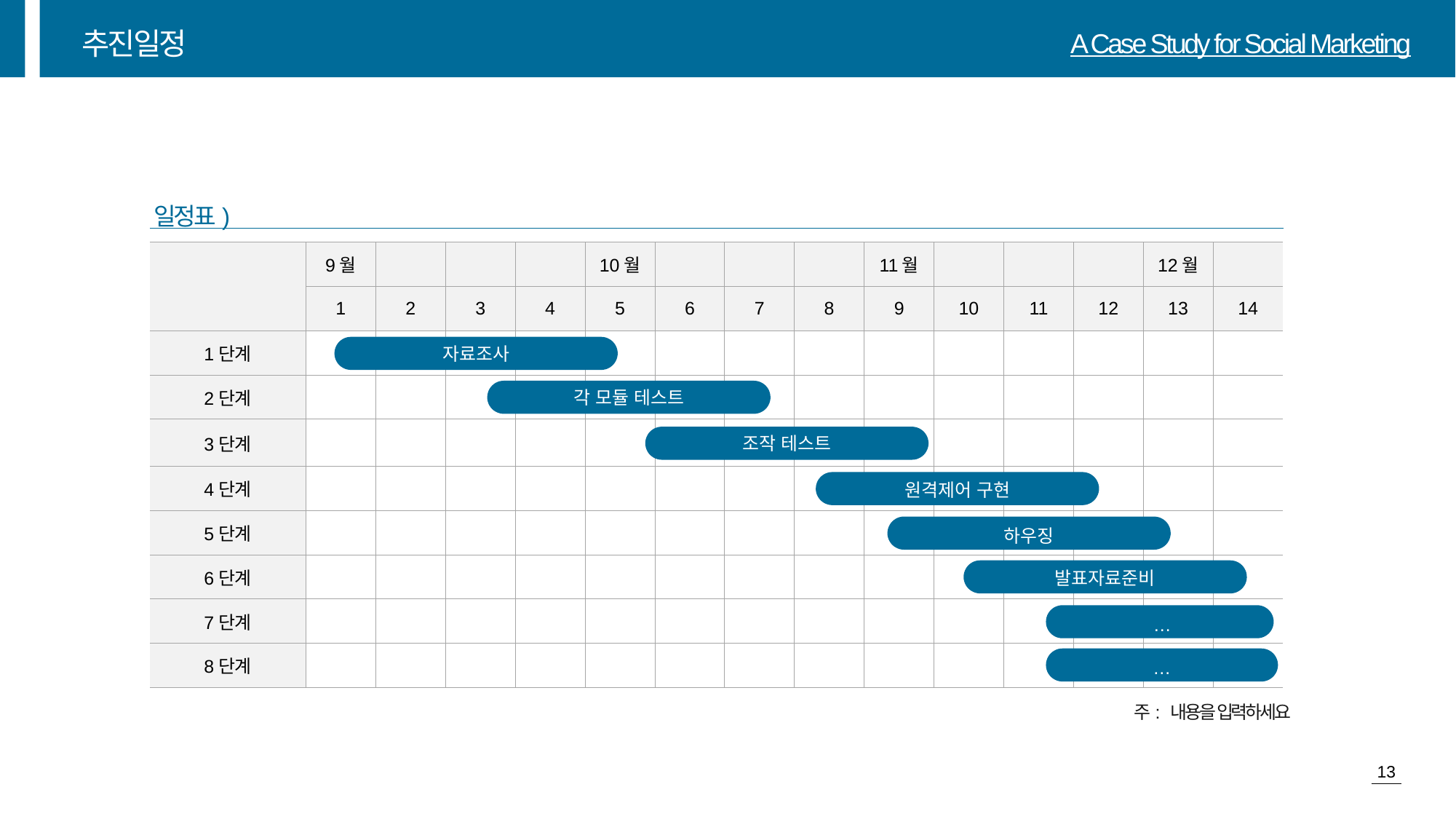

추진일정
일정표)
|  | 9월 |  |  |  | 10월 |  |  |  | 11월 |  |  |  | 12월 |  |
| --- | --- | --- | --- | --- | --- | --- | --- | --- | --- | --- | --- | --- | --- | --- |
|  | 1 | 2 | 3 | 4 | 5 | 6 | 7 | 8 | 9 | 10 | 11 | 12 | 13 | 14 |
| 1단계 |  |  |  |  |  |  |  |  |  |  |  |  |  |  |
| 2단계 |  |  |  |  |  |  |  |  |  |  |  |  |  |  |
| 3단계 |  |  |  |  |  |  |  |  |  |  |  |  |  |  |
| 4단계 |  |  |  |  |  |  |  |  |  |  |  |  |  |  |
| 5단계 |  |  |  |  |  |  |  |  |  |  |  |  |  |  |
| 6단계 |  |  |  |  |  |  |  |  |  |  |  |  |  |  |
| 7단계 |  |  |  |  |  |  |  |  |  |  |  |  |  |  |
| 8단계 |  |  |  |  |  |  |  |  |  |  |  |  |  |  |

자료조사

각 모듈 테스트

조작 테스트

원격제어 구현

하우징

발표자료준비

…

…
주:  내용을 입력하세요